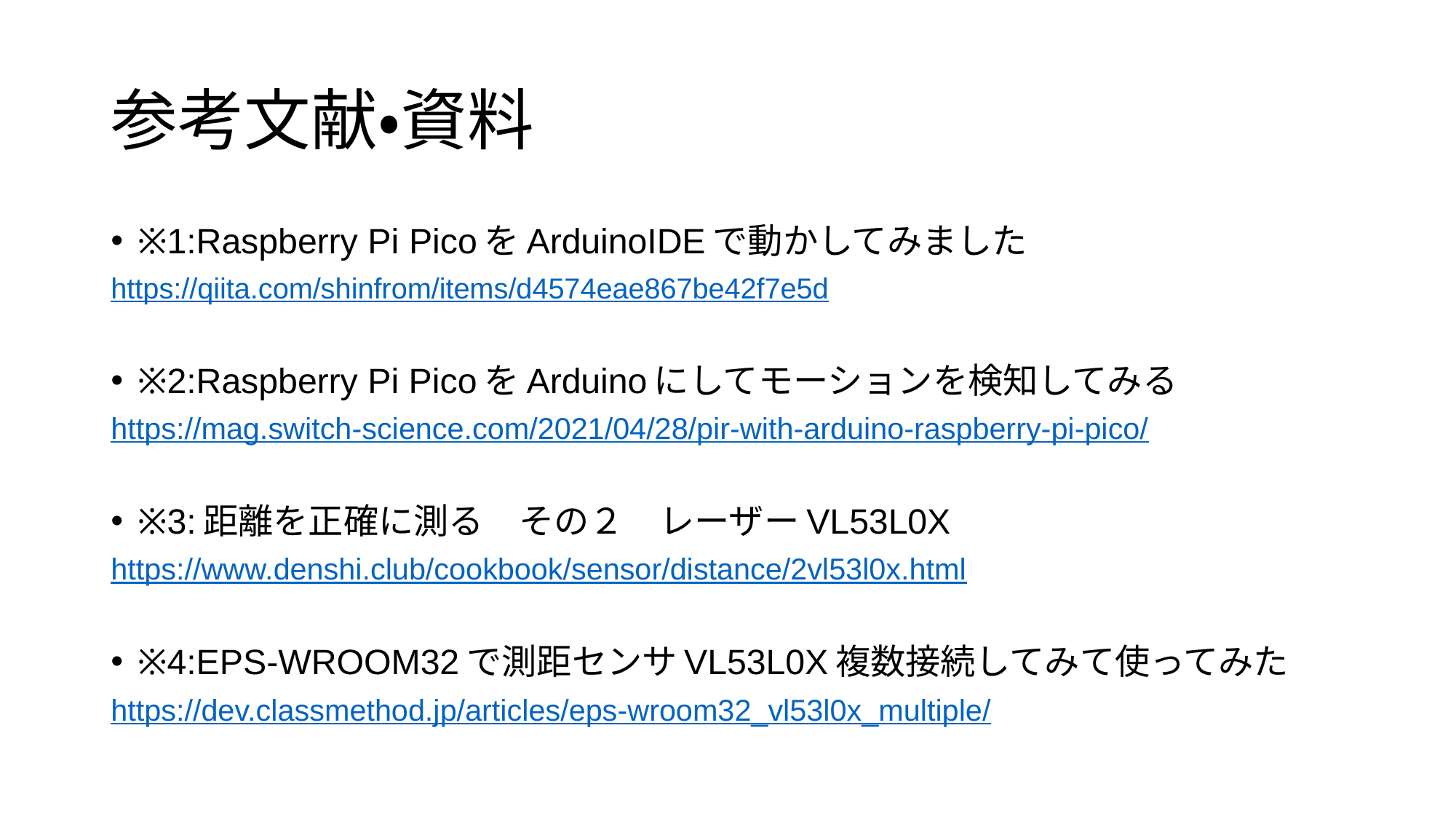

# 参考文献・資料
※1:Raspberry Pi PicoをArduinoIDEで動かしてみました
https://qiita.com/shinfrom/items/d4574eae867be42f7e5d

※2:Raspberry Pi PicoをArduinoにしてモーションを検知してみる
https://mag.switch-science.com/2021/04/28/pir-with-arduino-raspberry-pi-pico/

※3:距離を正確に測る　その２　レーザーVL53L0X
https://www.denshi.club/cookbook/sensor/distance/2vl53l0x.html

※4:EPS-WROOM32で測距センサVL53L0X複数接続してみて使ってみた
https://dev.classmethod.jp/articles/eps-wroom32_vl53l0x_multiple/